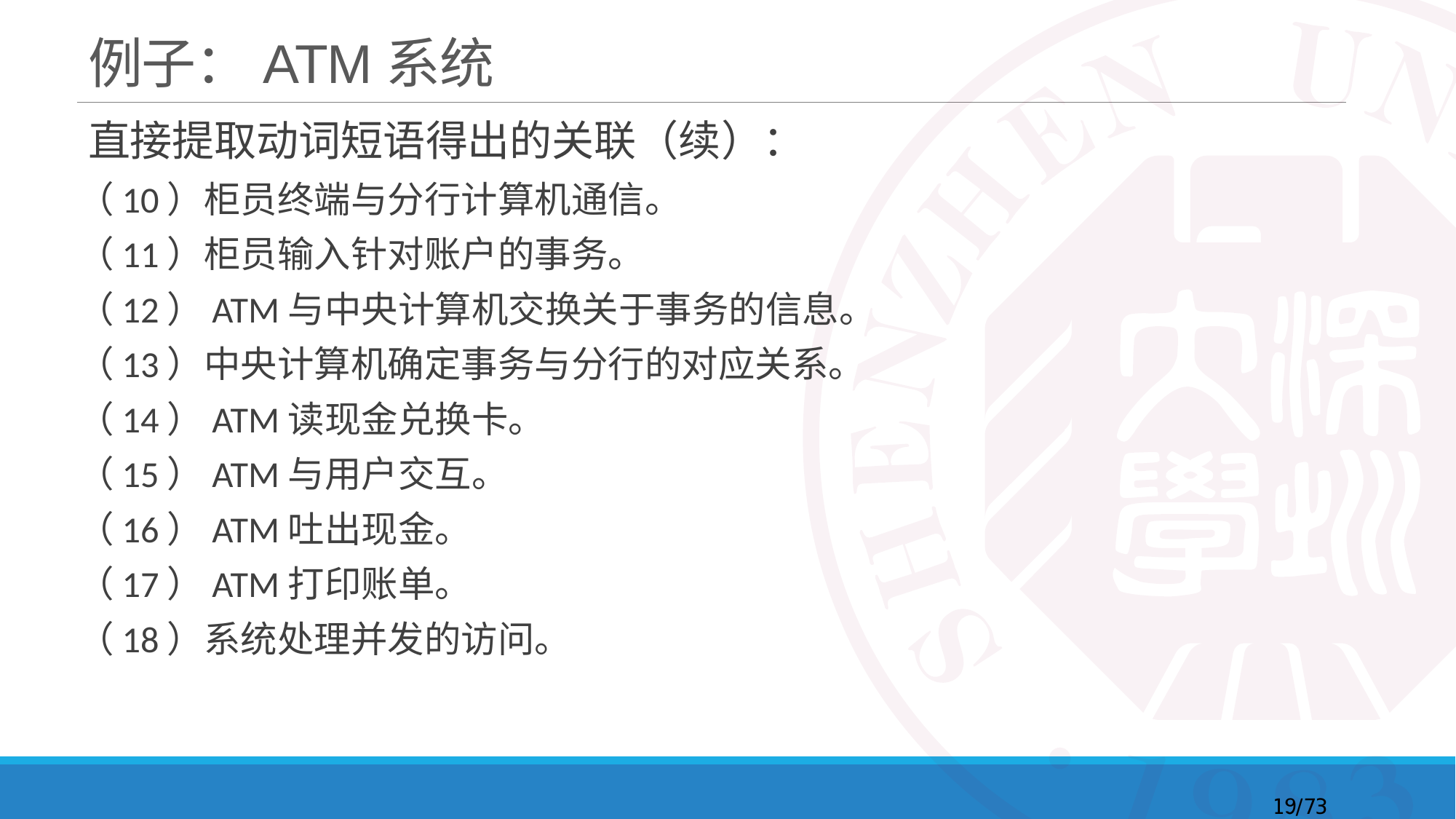

# 例子：ATM系统
直接提取动词短语得出的关联（续）：
（10）柜员终端与分行计算机通信。
（11）柜员输入针对账户的事务。
（12）ATM与中央计算机交换关于事务的信息。
（13）中央计算机确定事务与分行的对应关系。
（14）ATM读现金兑换卡。
（15）ATM与用户交互。
（16）ATM吐出现金。
（17）ATM打印账单。
（18）系统处理并发的访问。

19/73